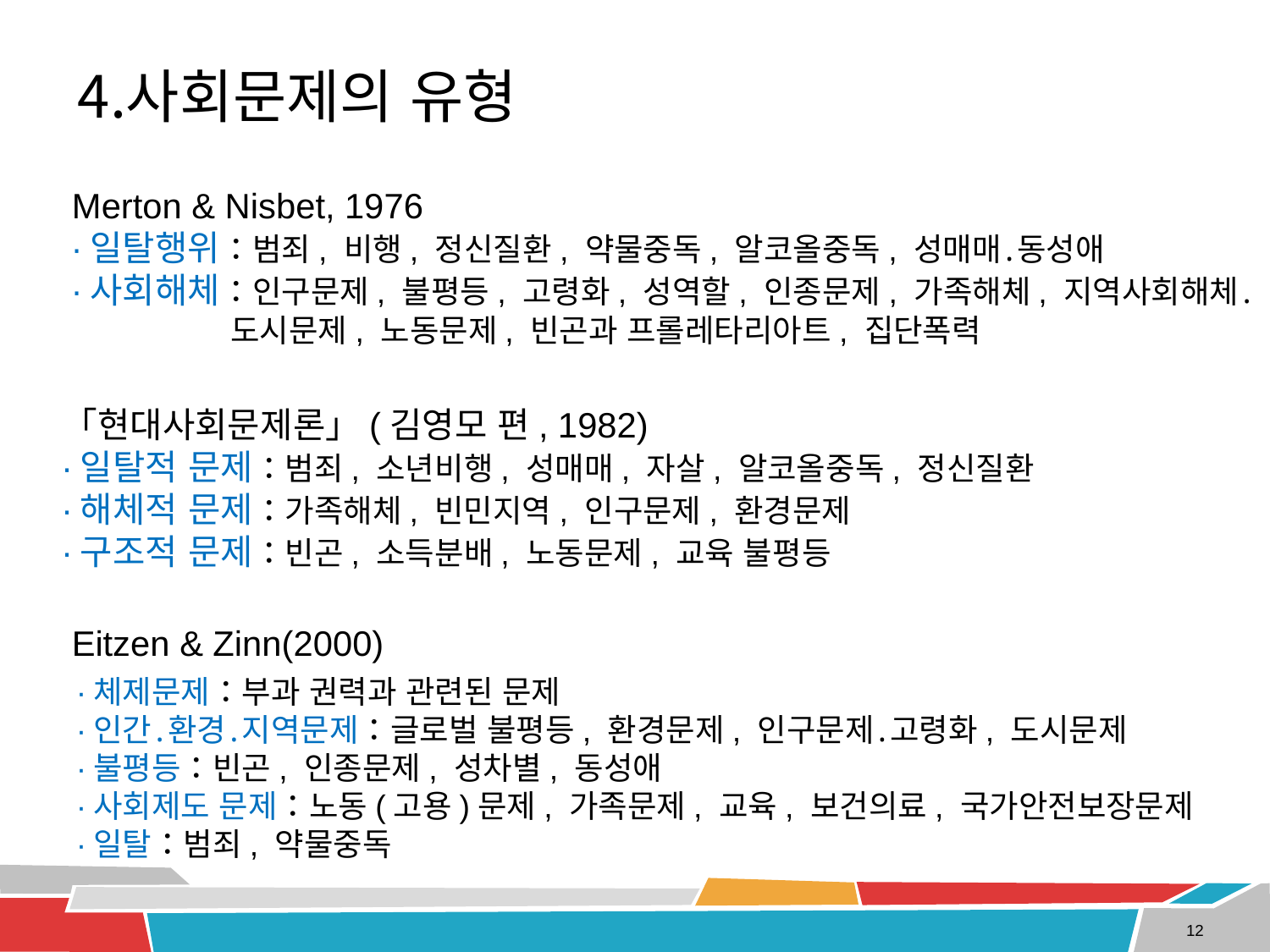

# 사회문제의 유형
Merton & Nisbet, 1976
∙일탈행위：범죄, 비행, 정신질환, 약물중독, 알코올중독, 성매매․동성애
∙사회해체：인구문제, 불평등, 고령화, 성역할, 인종문제, 가족해체, 지역사회해체․
                 도시문제, 노동문제, 빈곤과 프롤레타리아트, 집단폭력
「현대사회문제론」(김영모 편, 1982)
∙일탈적 문제：범죄, 소년비행, 성매매, 자살, 알코올중독, 정신질환
∙해체적 문제：가족해체, 빈민지역, 인구문제, 환경문제
∙구조적 문제：빈곤, 소득분배, 노동문제, 교육 불평등
Eitzen & Zinn(2000)
∙체제문제：부과 권력과 관련된 문제
∙인간․환경․지역문제：글로벌 불평등, 환경문제, 인구문제․고령화, 도시문제
∙불평등：빈곤, 인종문제, 성차별, 동성애
∙사회제도 문제：노동(고용)문제, 가족문제, 교육, 보건의료, 국가안전보장문제
∙일탈：범죄, 약물중독
12